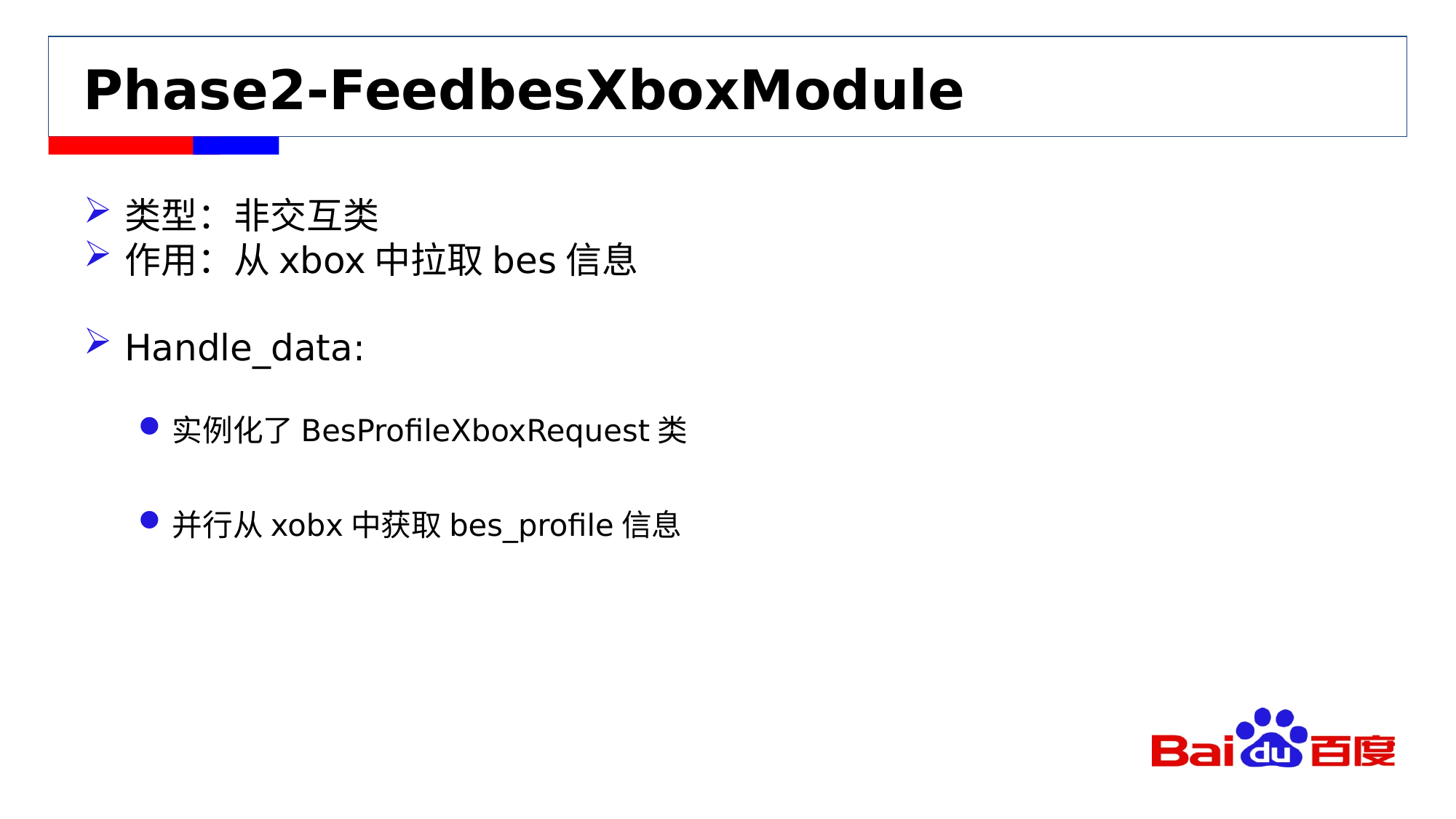

# Phase2-FeedbesXboxModule
类型：非交互类
作用：从xbox中拉取bes信息

Handle_data:

实例化了BesProfileXboxRequest类

并行从xobx中获取bes_profile信息